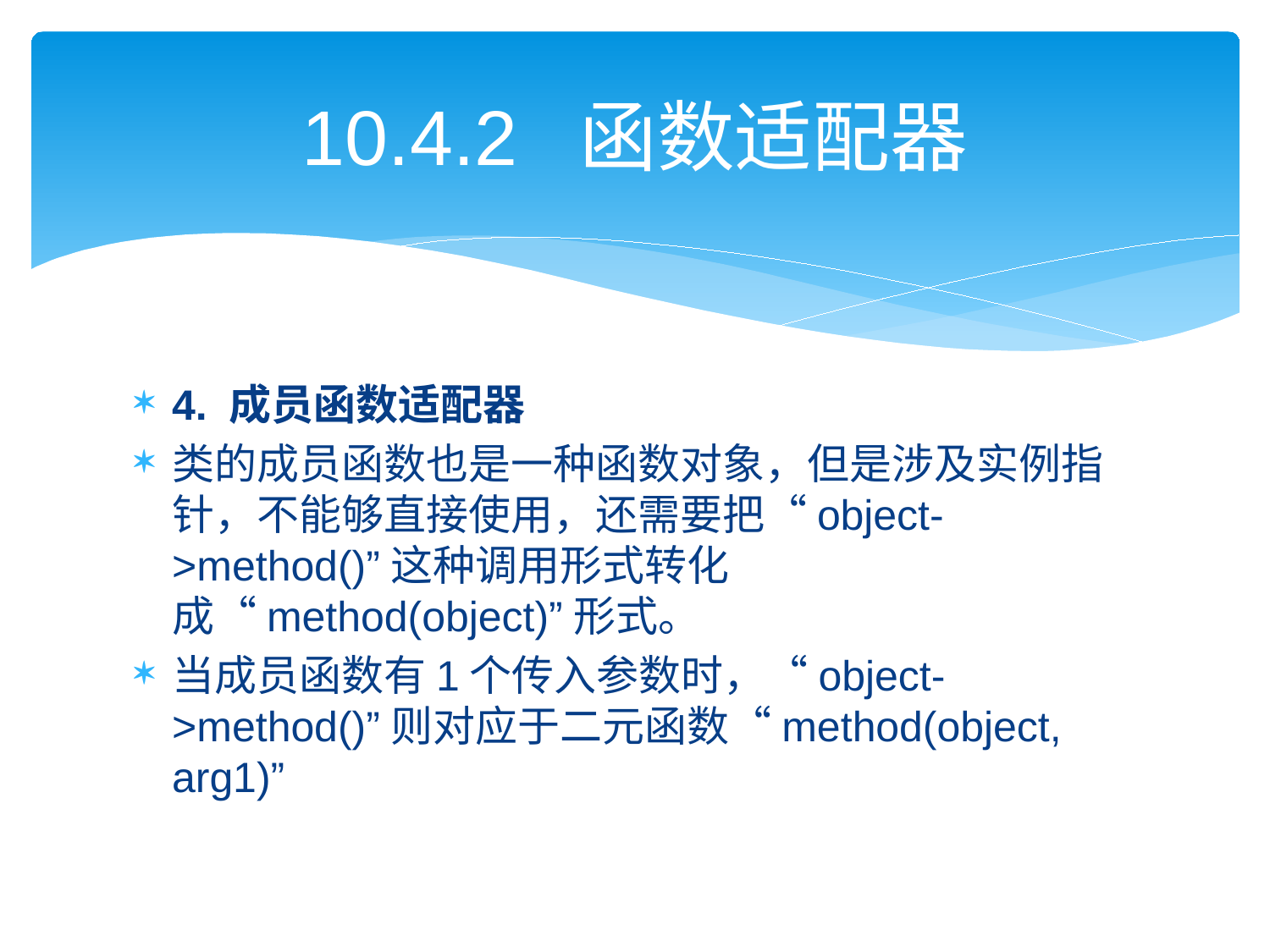

# 10.4.2  函数适配器
4. 成员函数适配器
类的成员函数也是一种函数对象，但是涉及实例指针，不能够直接使用，还需要把“object->method()”这种调用形式转化成“method(object)”形式。
当成员函数有1个传入参数时，“object->method()”则对应于二元函数“method(object, arg1)”